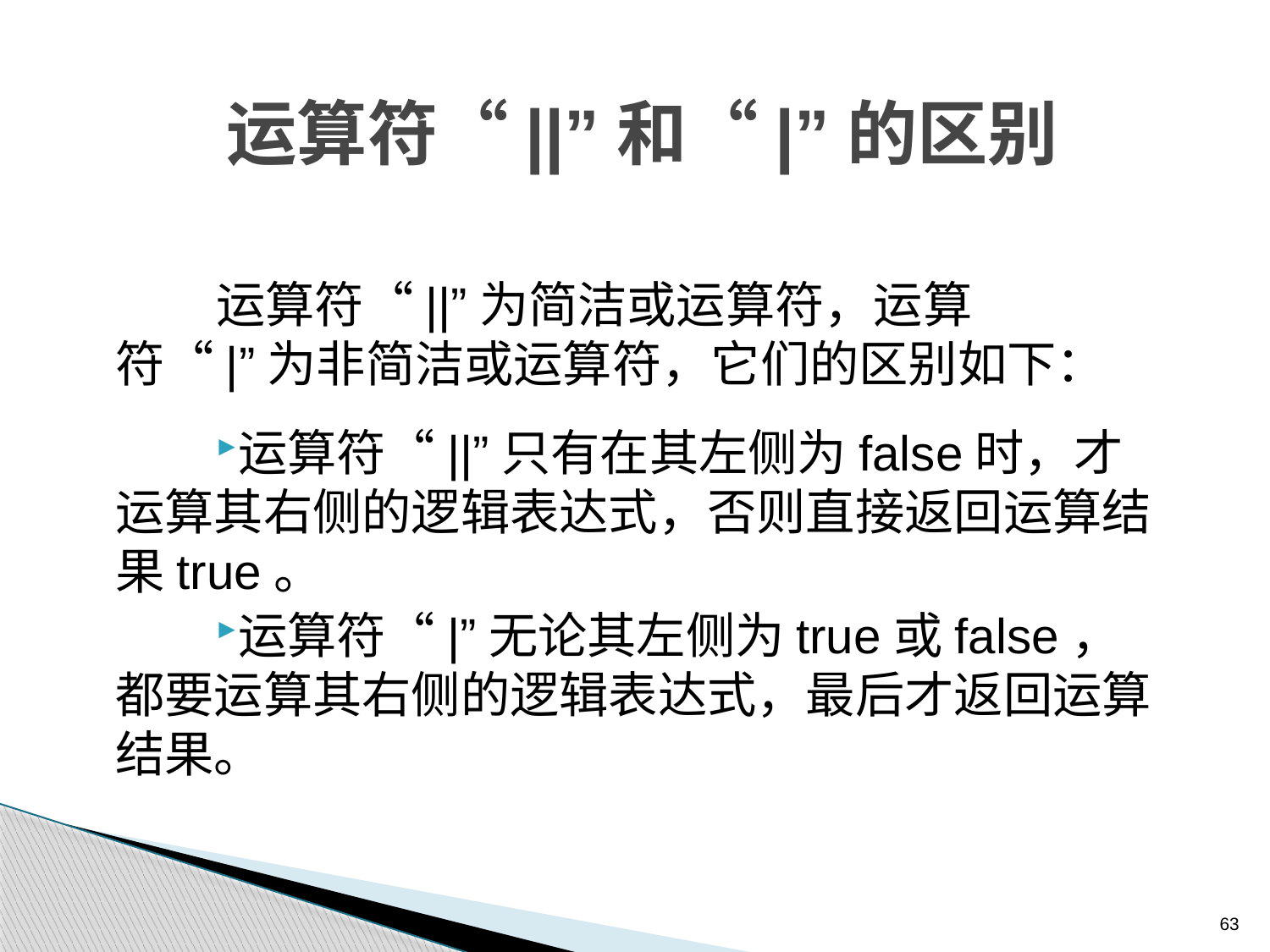

# 运算符“||”和“|”的区别
运算符“||”为简洁或运算符，运算符“|”为非简洁或运算符，它们的区别如下：

运算符“||”只有在其左侧为false时，才运算其右侧的逻辑表达式，否则直接返回运算结果true。
运算符“|”无论其左侧为true或false，都要运算其右侧的逻辑表达式，最后才返回运算结果。

63